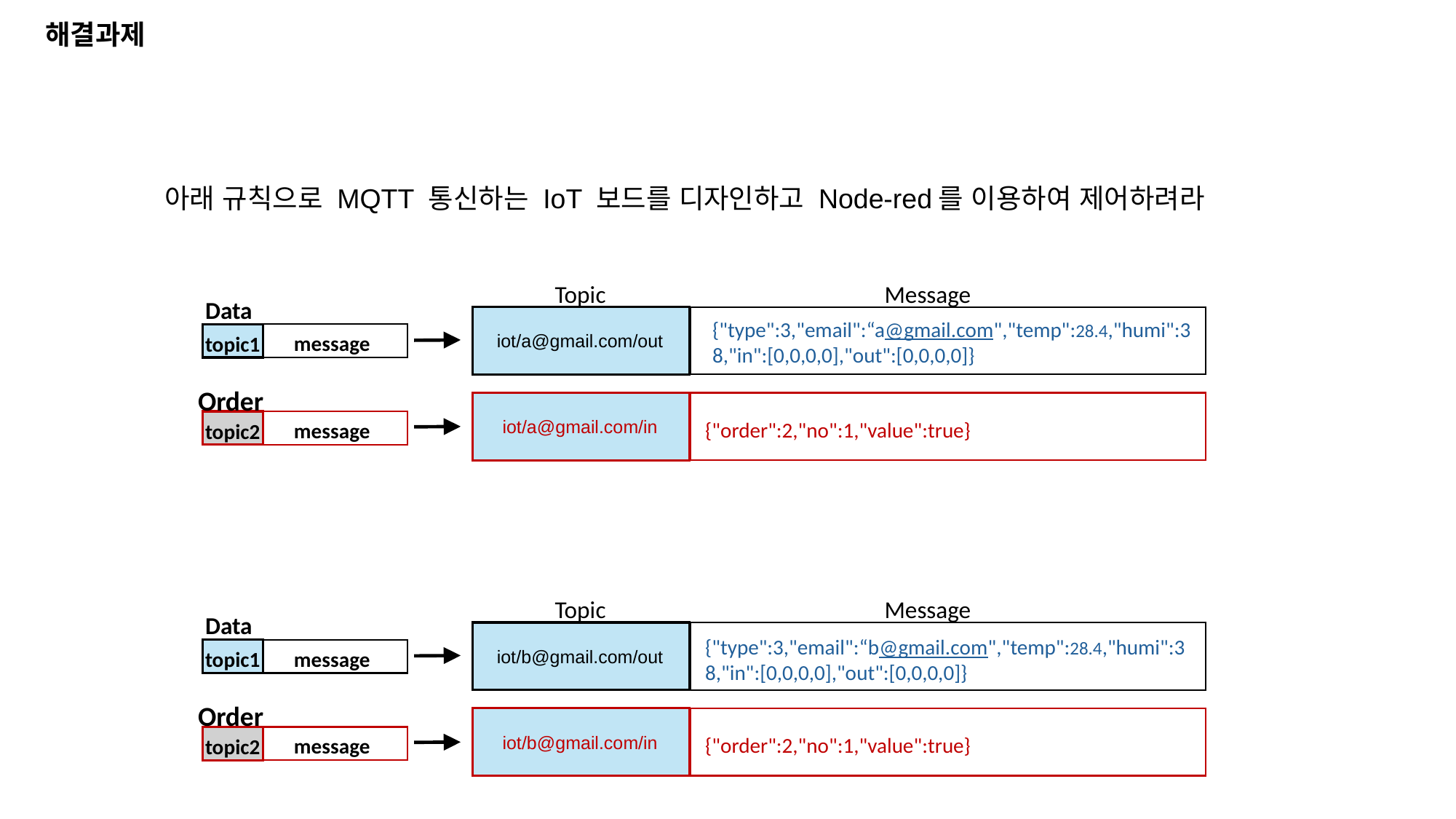

해결과제
아래 규칙으로 MQTT 통신하는 IoT 보드를 디자인하고 Node-red를 이용하여 제어하려라
Topic
Message
Data

iot/a@gmail.com/out
{"type":3,"email":“a@gmail.com","temp":28.4,"humi":38,"in":[0,0,0,0],"out":[0,0,0,0]}

message
topic1
Order

iot/a@gmail.com/in
{"order":2,"no":1,"value":true}

message
topic2
Topic
Message
Data

iot/b@gmail.com/out
{"type":3,"email":“b@gmail.com","temp":28.4,"humi":38,"in":[0,0,0,0],"out":[0,0,0,0]}

message
topic1
Order

iot/b@gmail.com/in
{"order":2,"no":1,"value":true}

message
topic2